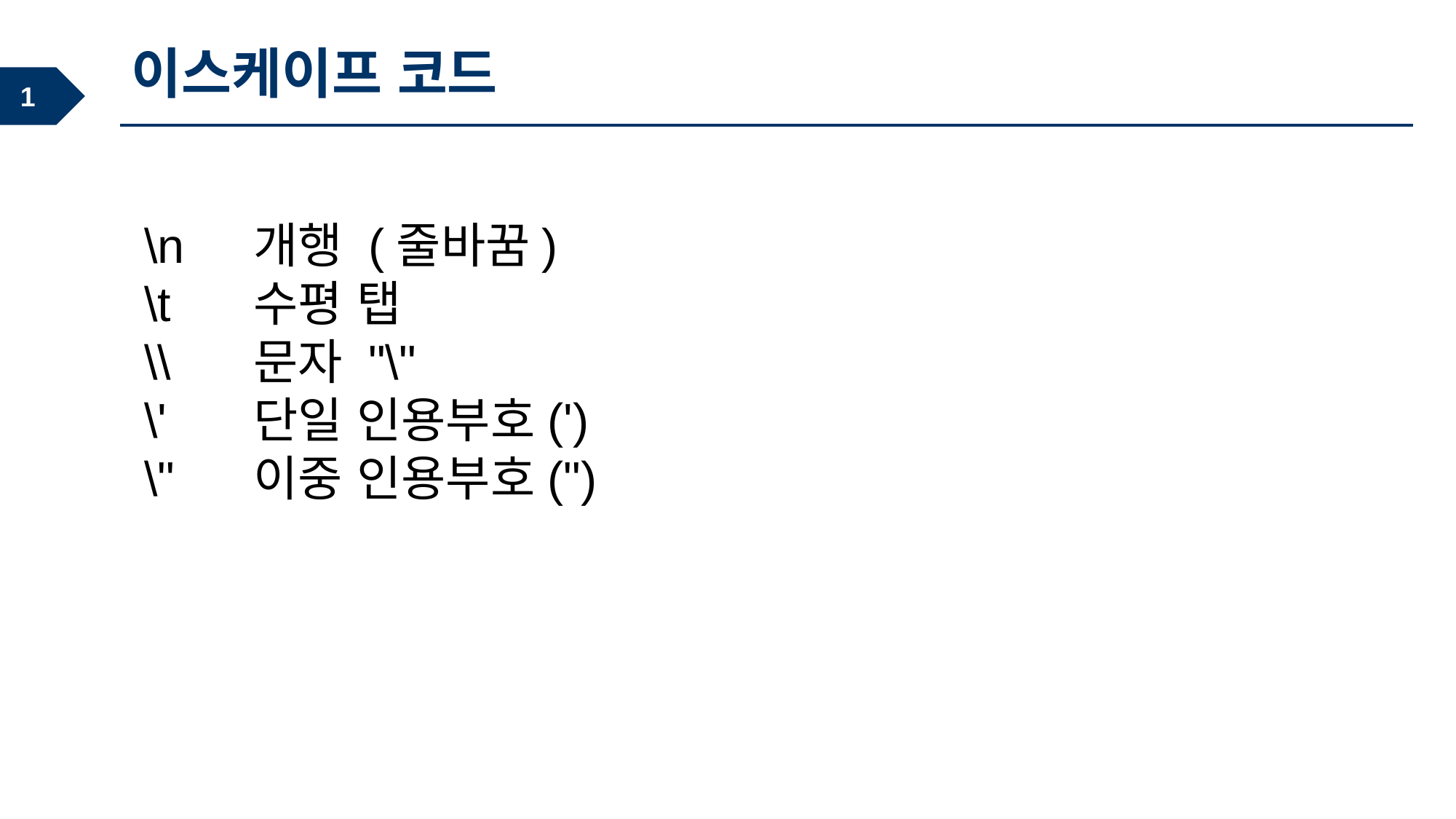

이스케이프 코드
\n	개행 (줄바꿈)
\t	수평 탭
\\	문자 "\"
\'	단일 인용부호(')
\"	이중 인용부호(")